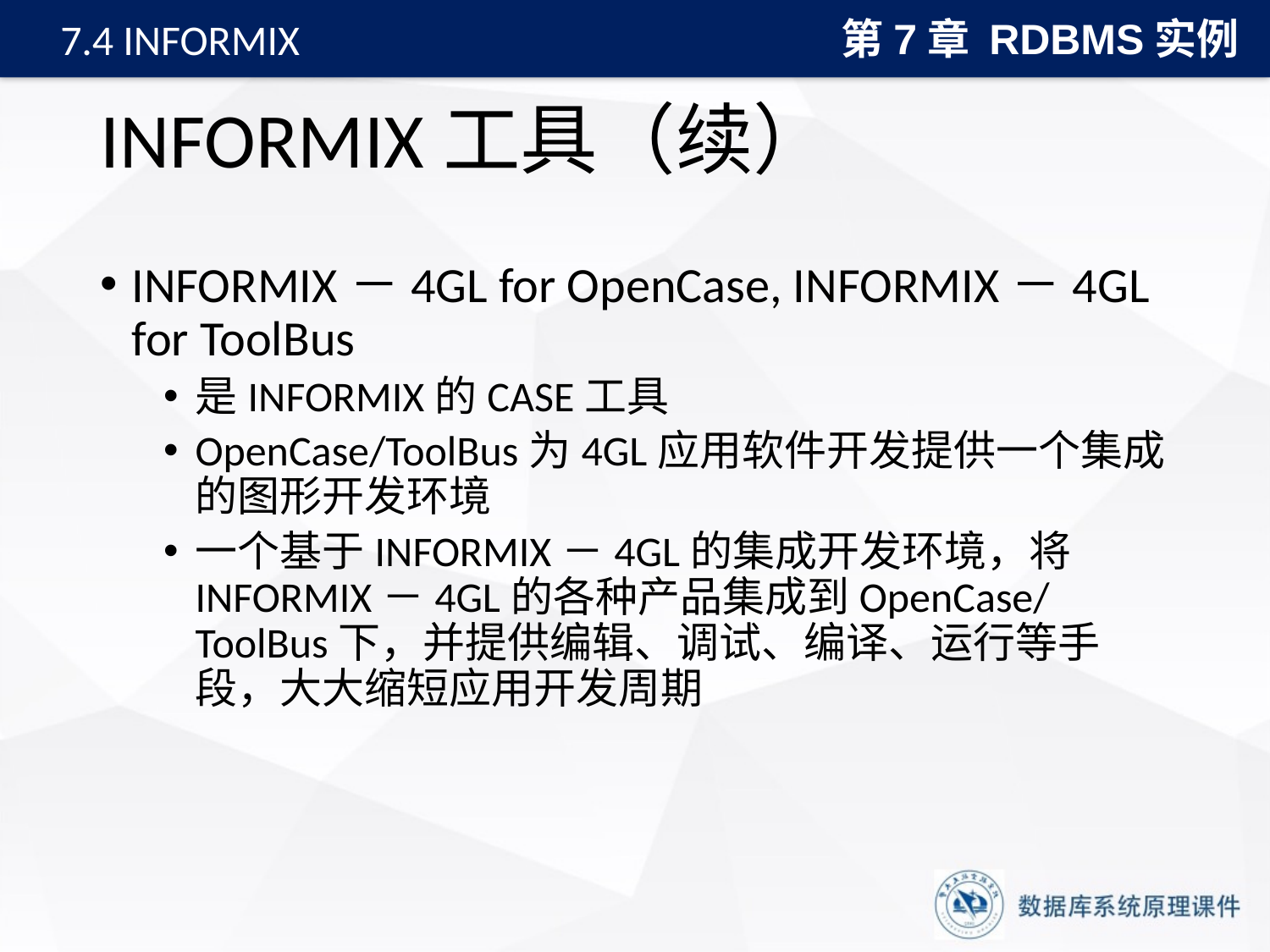

第7章 RDBMS实例
7.4 INFORMIX
# INFORMIX工具（续）
INFORMIX－4GL for OpenCase, INFORMIX－4GL for ToolBus
是INFORMIX的CASE工具
OpenCase/ToolBus为4GL应用软件开发提供一个集成的图形开发环境
一个基于INFORMIX－4GL的集成开发环境，将INFORMIX－4GL的各种产品集成到OpenCase/ToolBus下，并提供编辑、调试、编译、运行等手段，大大缩短应用开发周期